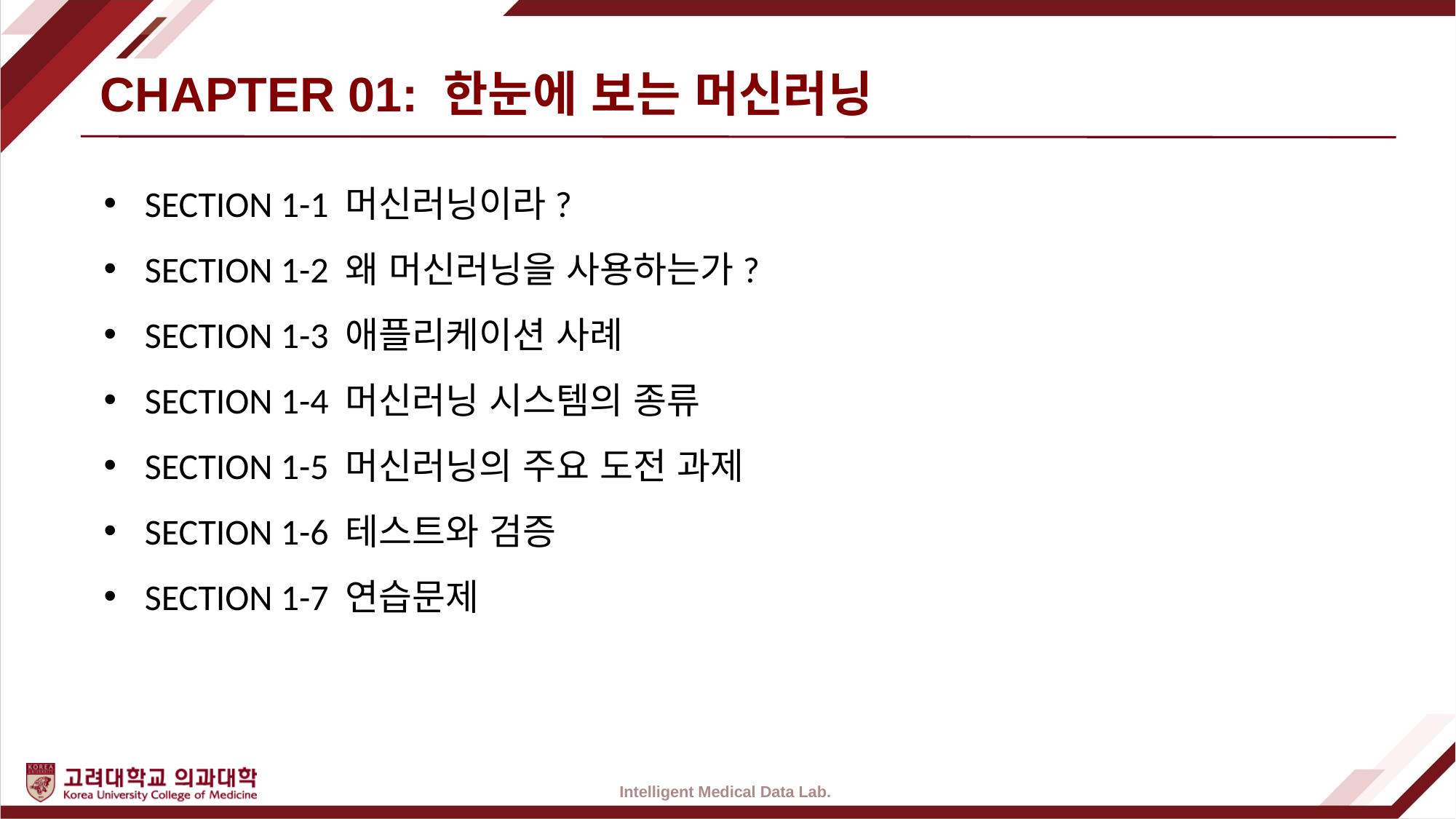

# CHAPTER 01: 한눈에 보는 머신러닝

SECTION 1-1 머신러닝이라?
SECTION 1-2 왜 머신러닝을 사용하는가?
SECTION 1-3 애플리케이션 사례
SECTION 1-4 머신러닝 시스템의 종류
SECTION 1-5 머신러닝의 주요 도전 과제
SECTION 1-6 테스트와 검증
SECTION 1-7 연습문제

Intelligent Medical Data Lab.